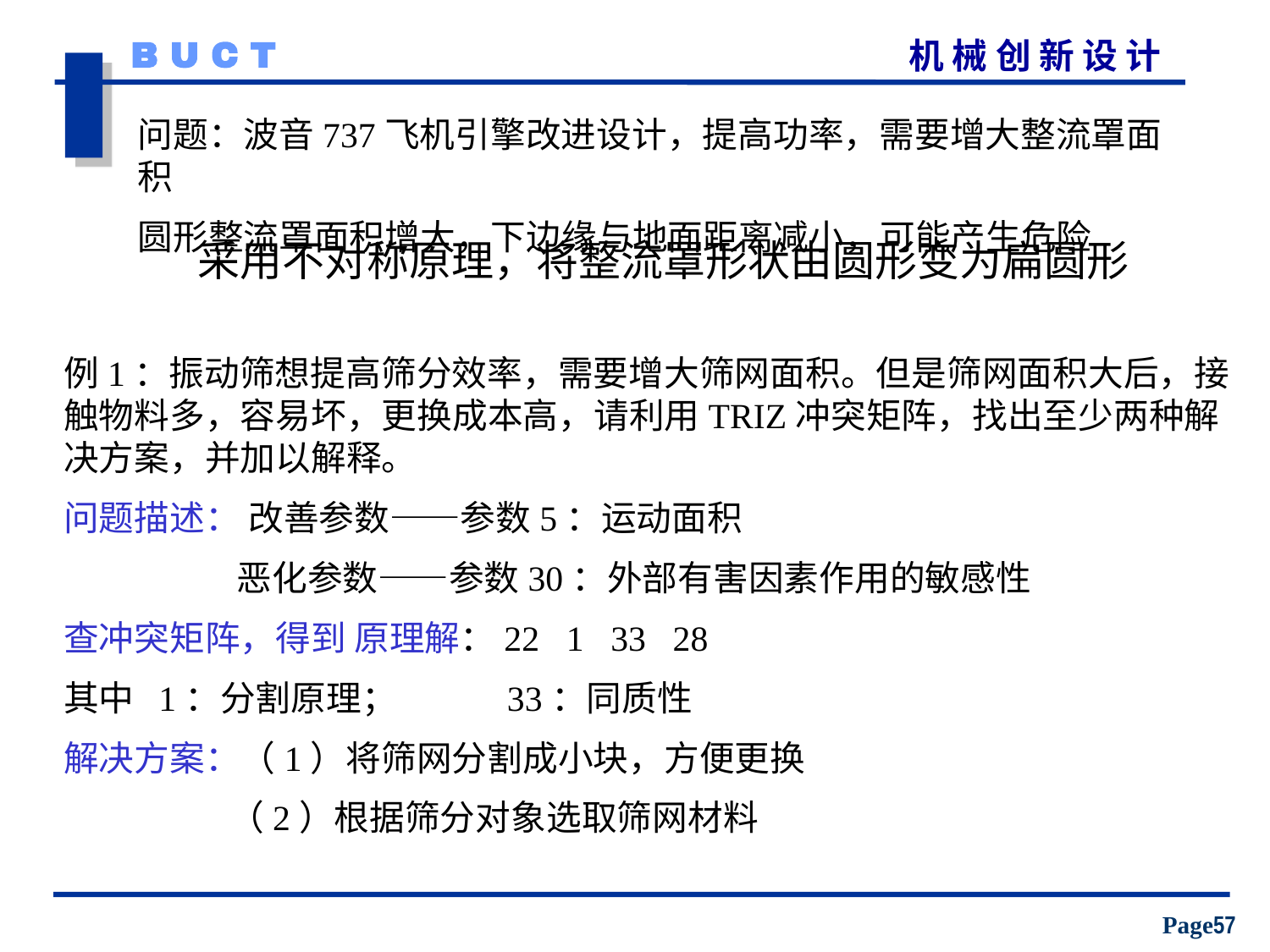

问题：波音737飞机引擎改进设计，提高功率，需要增大整流罩面积
圆形整流罩面积增大，下边缘与地面距离减小，可能产生危险
采用不对称原理，将整流罩形状由圆形变为扁圆形
例1：振动筛想提高筛分效率，需要增大筛网面积。但是筛网面积大后，接触物料多，容易坏，更换成本高，请利用TRIZ冲突矩阵，找出至少两种解决方案，并加以解释。
问题描述： 改善参数——参数5：运动面积
                     恶化参数——参数30：外部有害因素作用的敏感性
查冲突矩阵，得到 原理解：22   1   33   28
其中  1：分割原理；             33：同质性
解决方案：（1）将筛网分割成小块，方便更换
                    （2）根据筛分对象选取筛网材料
Page57